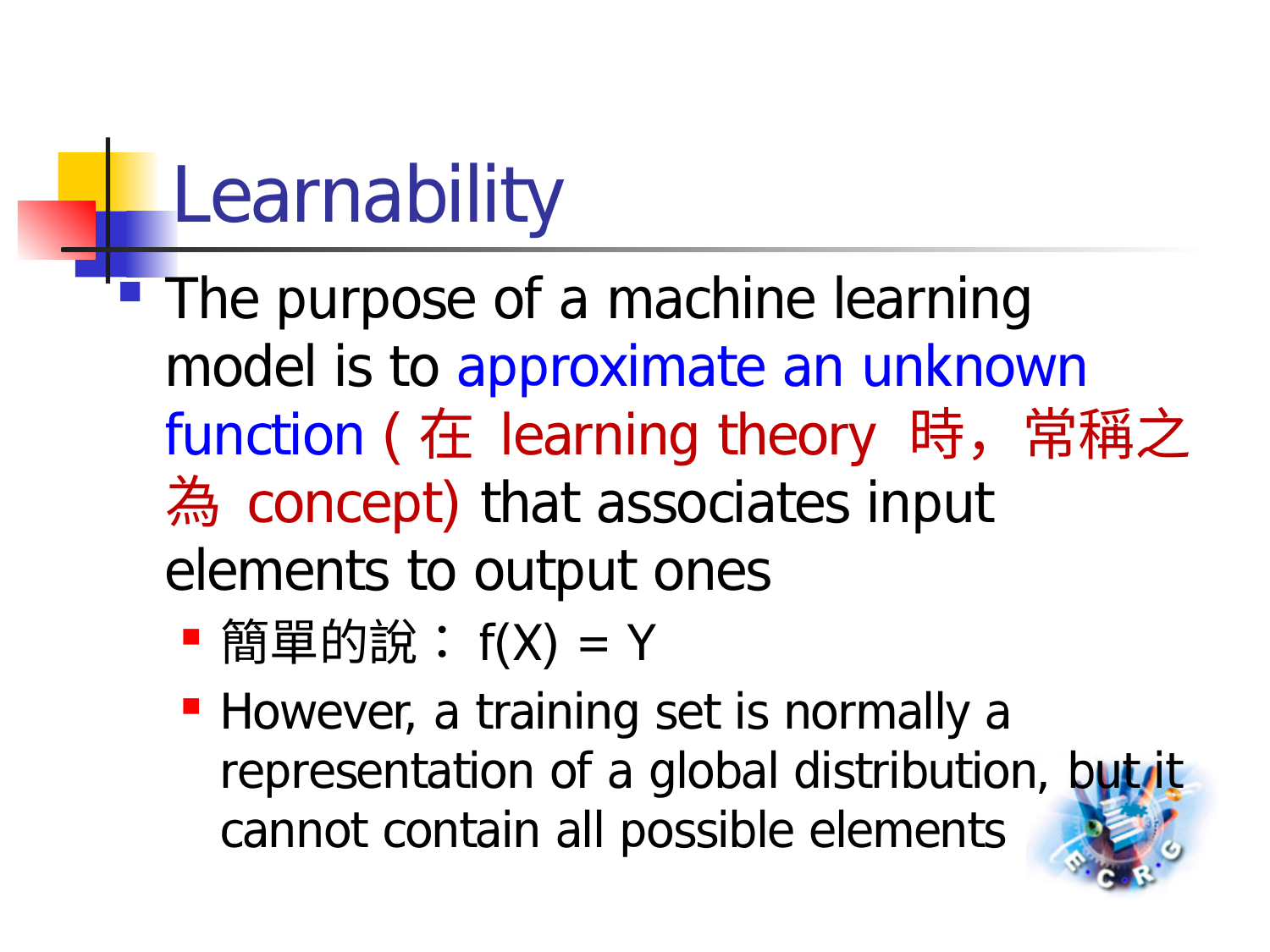

# Learnability
The purpose of a machine learning model is to approximate an unknown function (在 learning theory 時，常稱之為 concept) that associates input elements to output ones
簡單的說：f(X) = Y
However, a training set is normally a representation of a global distribution, but it cannot contain all possible elements